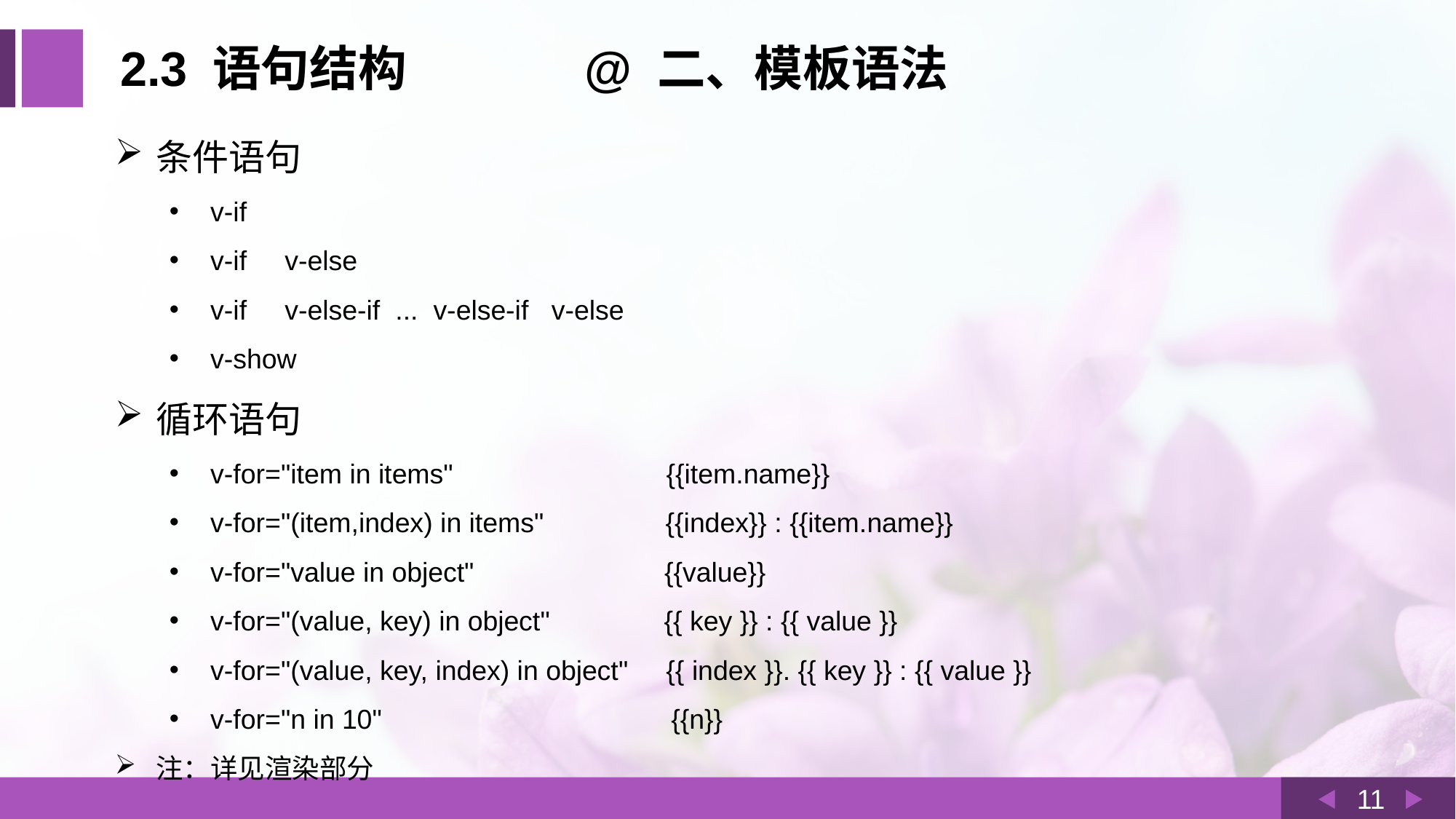

2.3 语句结构               @ 二、模板语法
条件语句
v-if
v-if     v-else
v-if     v-else-if  ...  v-else-if   v-else
v-show
循环语句
v-for="item in items"                            {{item.name}}
v-for="(item,index) in items"                {{index}} : {{item.name}}
v-for="value in object"                         {{value}}
v-for="(value, key) in object"               {{ key }} : {{ value }}
v-for="(value, key, index) in object"     {{ index }}. {{ key }} : {{ value }}
v-for="n in 10"                                      {{n}}
注：详见渲染部分